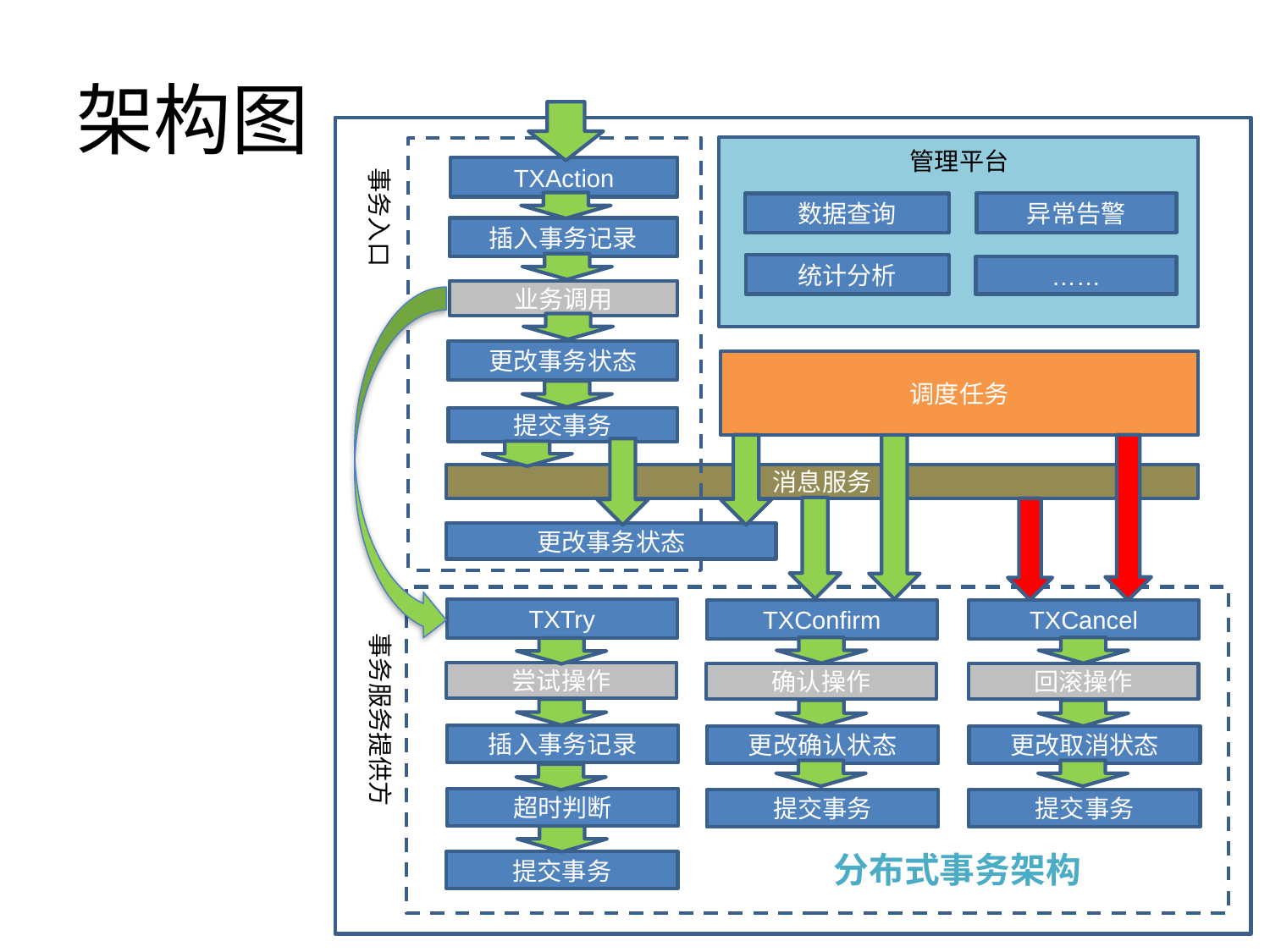

# 架构图

管理平台
事务入口
TXAction

异常告警
数据查询
插入事务记录

统计分析
……
业务调用

更改事务状态
调度任务

提交事务

消息服务

更改事务状态

TXTry
TXConfirm
TXCancel
事务服务提供方

尝试操作
确认操作
回滚操作

插入事务记录
更改确认状态
更改取消状态

超时判断
提交事务
提交事务

分布式事务架构
提交事务